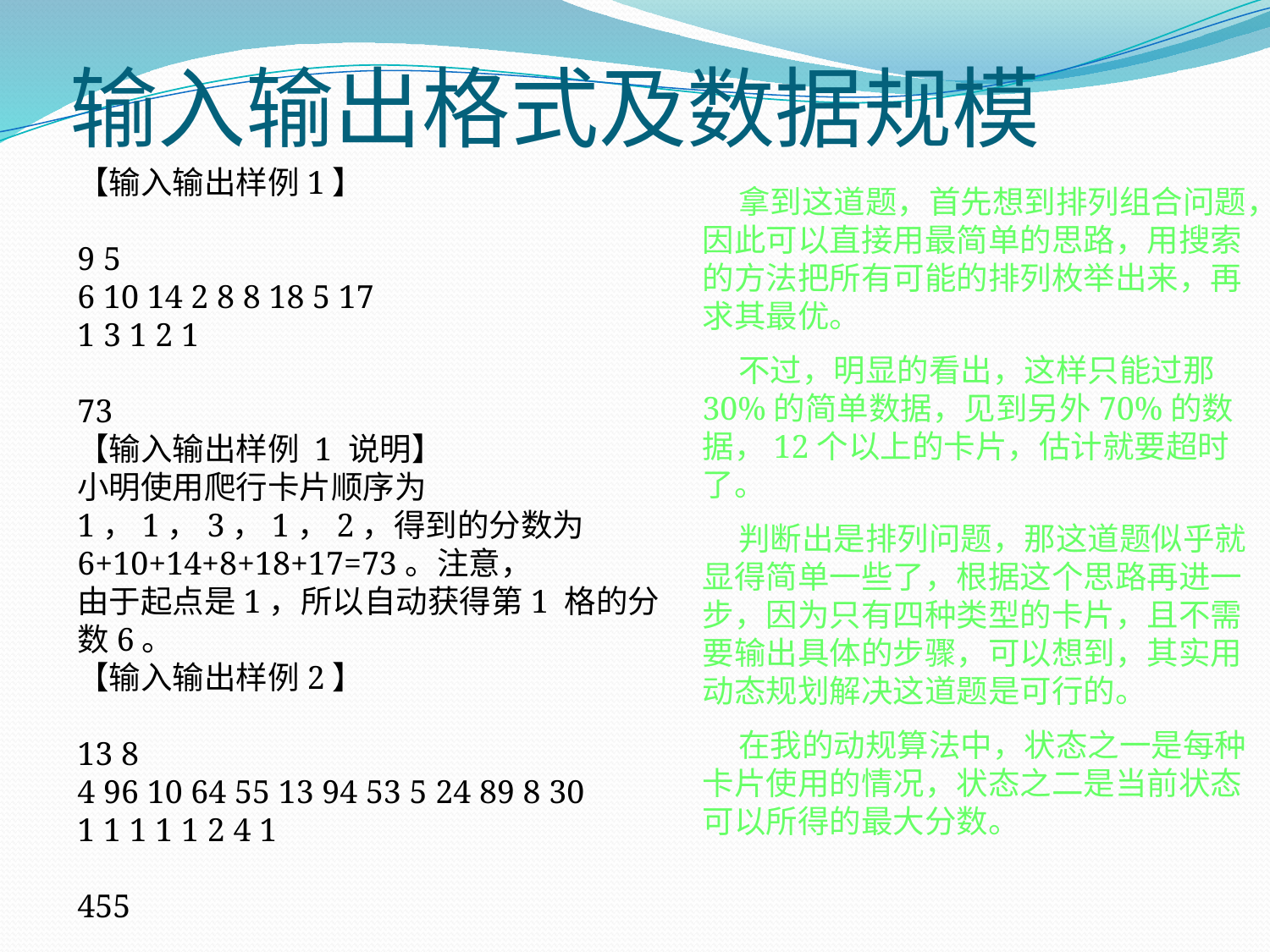

# 输入输出格式及数据规模
【输入输出样例1】

9 5
6 10 14 2 8 8 18 5 17
1 3 1 2 1

73
【输入输出样例 1 说明】
小明使用爬行卡片顺序为1，1，3，1，2，得到的分数为6+10+14+8+18+17=73。注意，
由于起点是1，所以自动获得第1 格的分数6。
【输入输出样例2】

13 8
4 96 10 64 55 13 94 53 5 24 89 8 30
1 1 1 1 1 2 4 1

455
    拿到这道题，首先想到排列组合问题，因此可以直接用最简单的思路，用搜索的方法把所有可能的排列枚举出来，再求其最优。
    不过，明显的看出，这样只能过那30%的简单数据，见到另外70%的数据，12个以上的卡片，估计就要超时了。
    判断出是排列问题，那这道题似乎就显得简单一些了，根据这个思路再进一步，因为只有四种类型的卡片，且不需要输出具体的步骤，可以想到，其实用动态规划解决这道题是可行的。
    在我的动规算法中，状态之一是每种卡片使用的情况，状态之二是当前状态可以所得的最大分数。